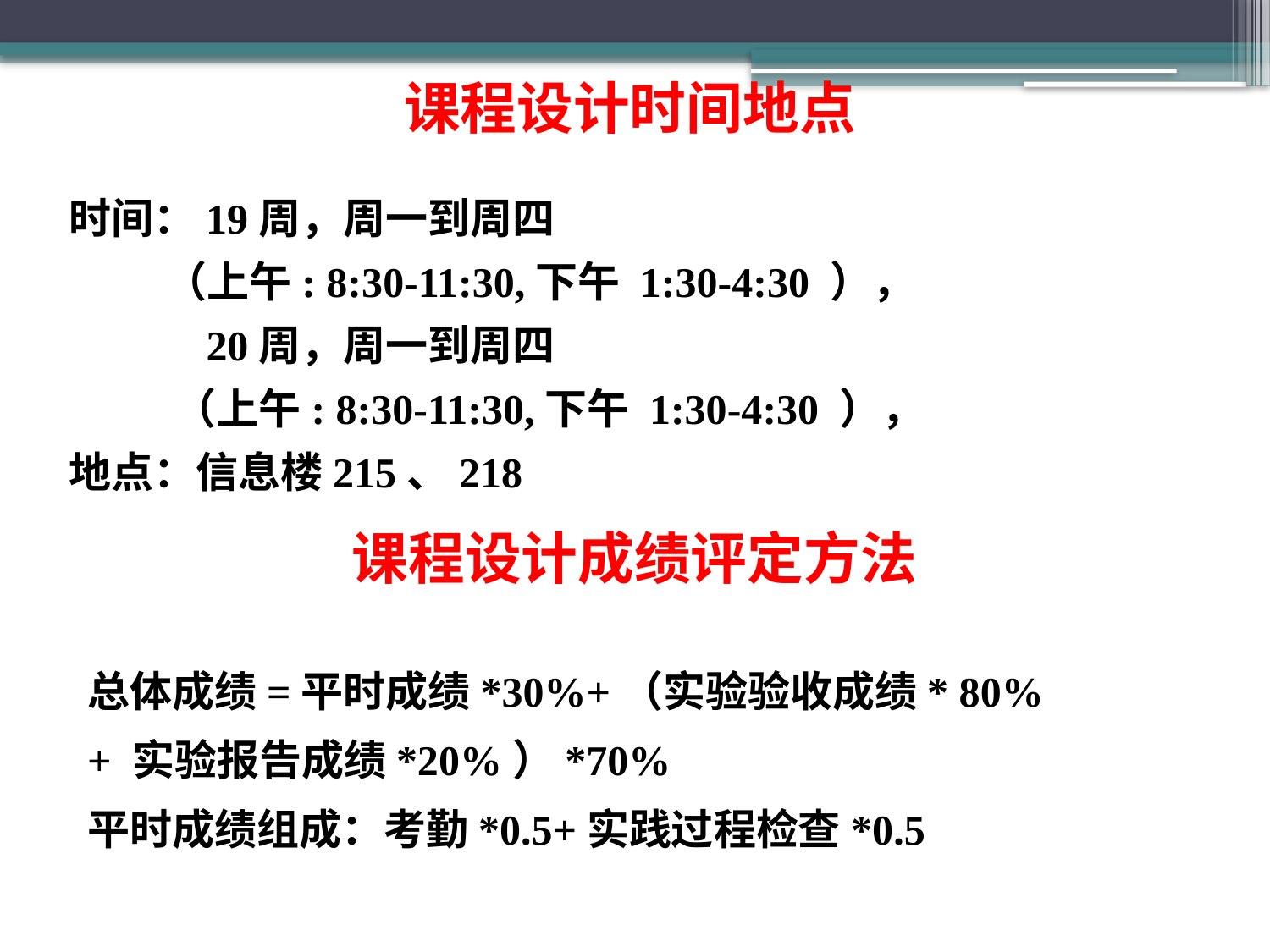

课程设计时间地点
时间：19周，周一到周四
         （上午: 8:30-11:30,下午 1:30-4:30 ），
             20周，周一到周四
          （上午: 8:30-11:30,下午 1:30-4:30 ），
地点：信息楼215、218
课程设计成绩评定方法
总体成绩=平时成绩*30%+（实验验收成绩* 80%
+ 实验报告成绩*20%）*70%
平时成绩组成：考勤*0.5+实践过程检查*0.5